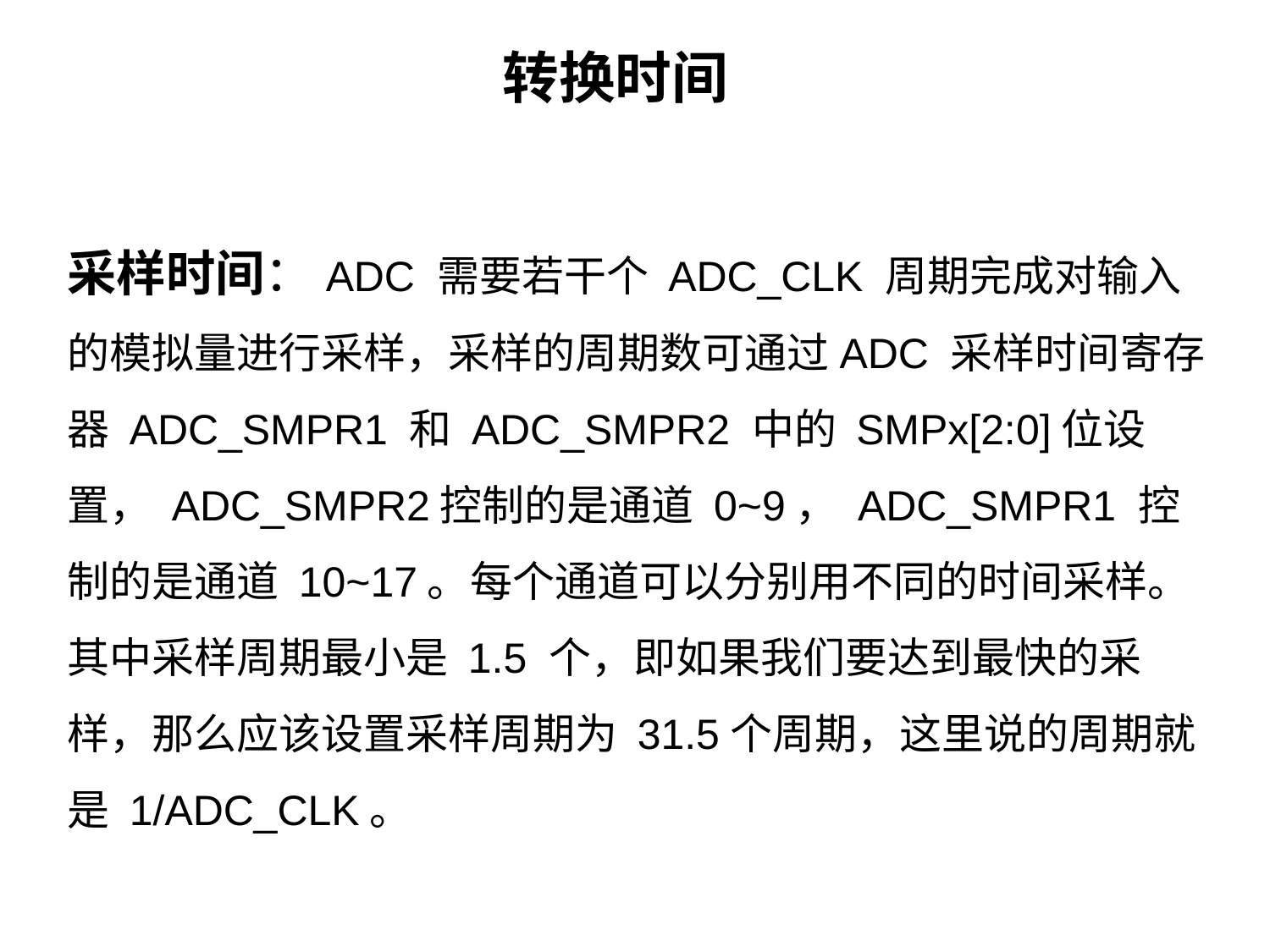

转换时间
采样时间：ADC 需要若干个 ADC_CLK 周期完成对输入的模拟量进行采样，采样的周期数可通过ADC 采样时间寄存器 ADC_SMPR1 和 ADC_SMPR2 中的 SMPx[2:0]位设置， ADC_SMPR2控制的是通道 0~9， ADC_SMPR1 控制的是通道 10~17。每个通道可以分别用不同的时间采样。其中采样周期最小是 1.5 个，即如果我们要达到最快的采样，那么应该设置采样周期为 31.5个周期，这里说的周期就是 1/ADC_CLK。